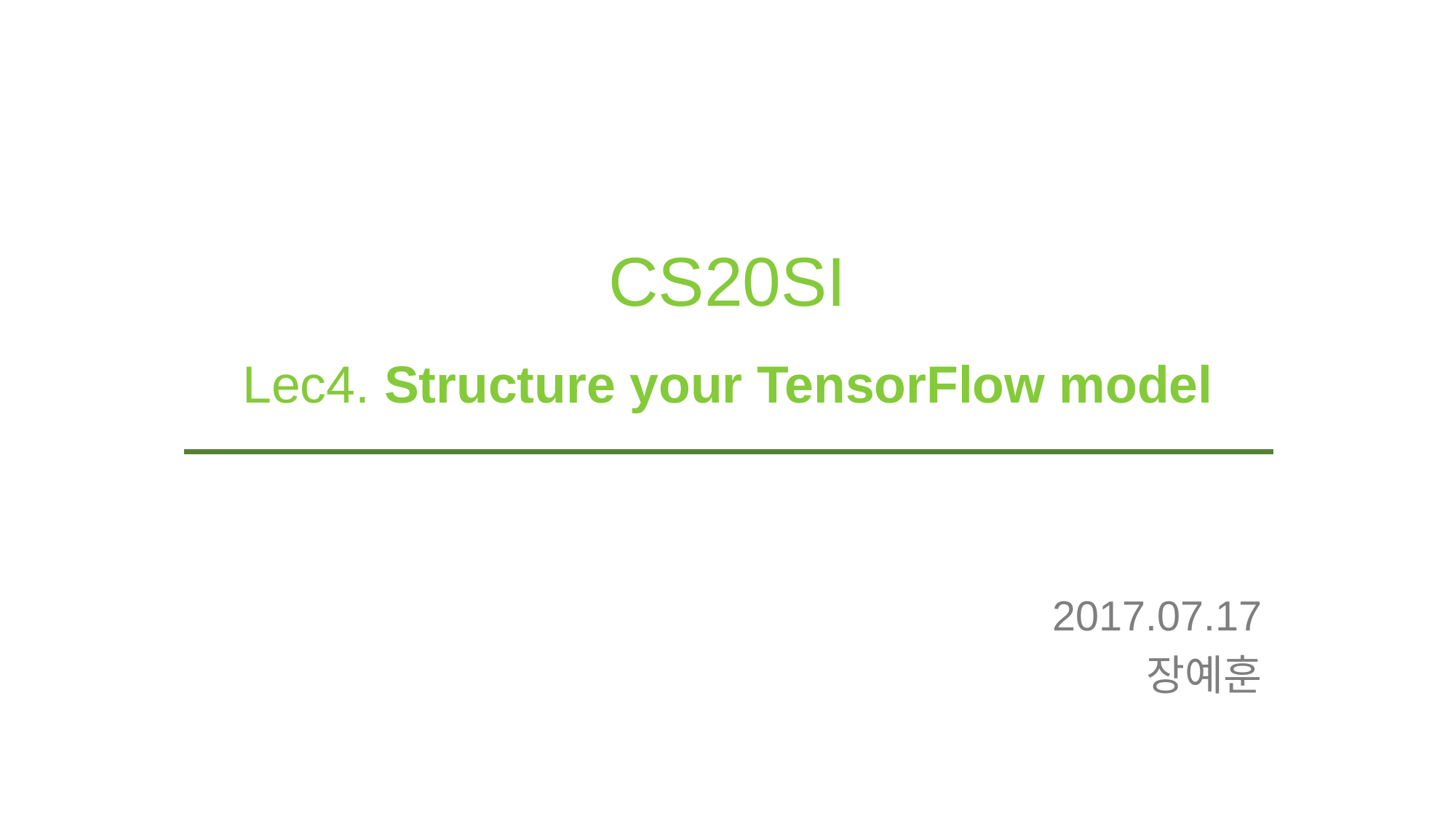

# CS20SI Lec4. Structure your TensorFlow model
2017.07.17
장예훈